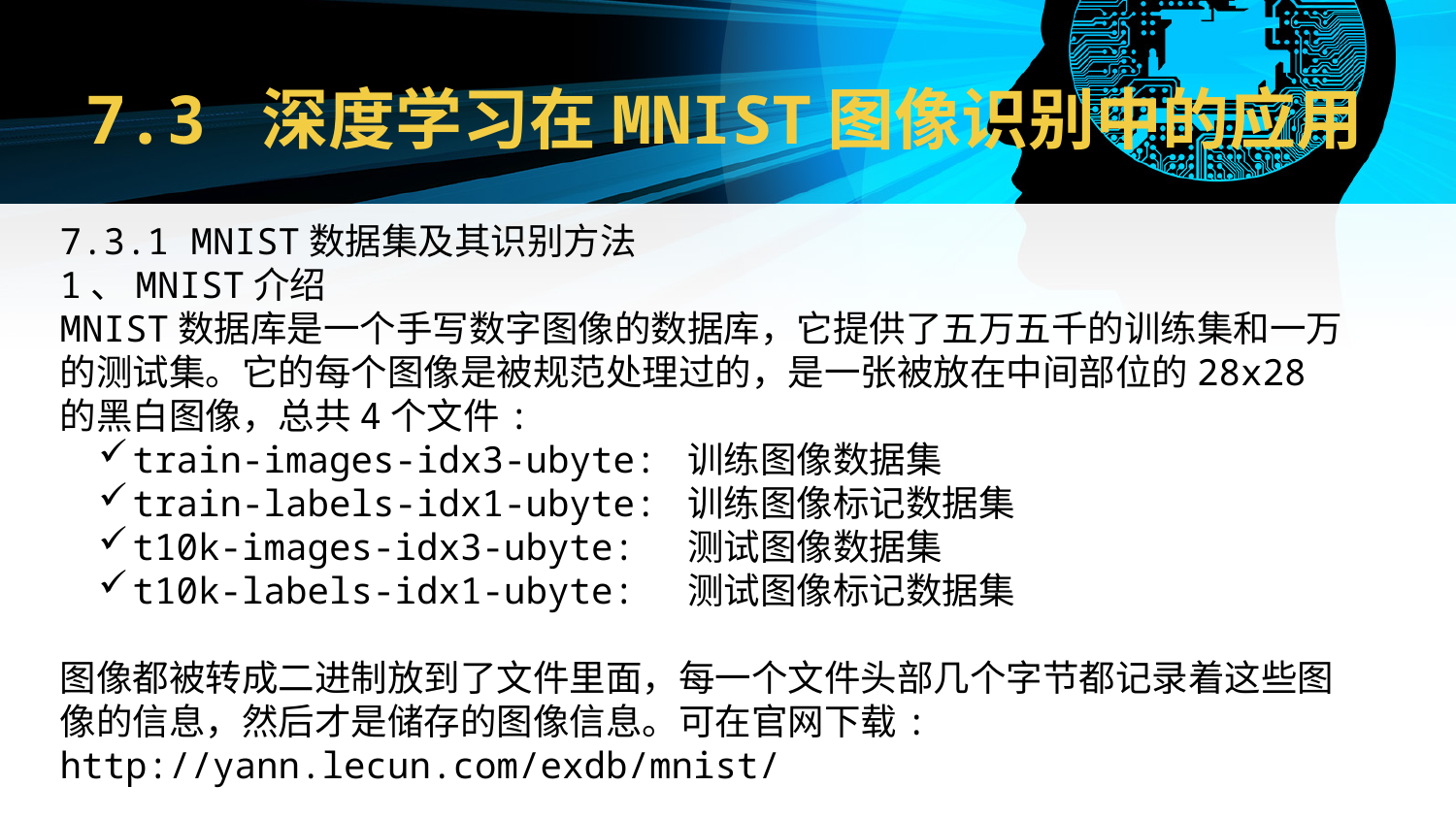

# 7.3 深度学习在MNIST图像识别中的应用
7.3.1 MNIST数据集及其识别方法
1、MNIST介绍
MNIST数据库是一个手写数字图像的数据库，它提供了五万五千的训练集和一万的测试集。它的每个图像是被规范处理过的，是一张被放在中间部位的28x28的黑白图像，总共4个文件:
train-images-idx3-ubyte: 训练图像数据集
train-labels-idx1-ubyte: 训练图像标记数据集
t10k-images-idx3-ubyte:  测试图像数据集
t10k-labels-idx1-ubyte:  测试图像标记数据集

图像都被转成二进制放到了文件里面，每一个文件头部几个字节都记录着这些图像的信息，然后才是储存的图像信息。可在官网下载:
http://yann.lecun.com/exdb/mnist/